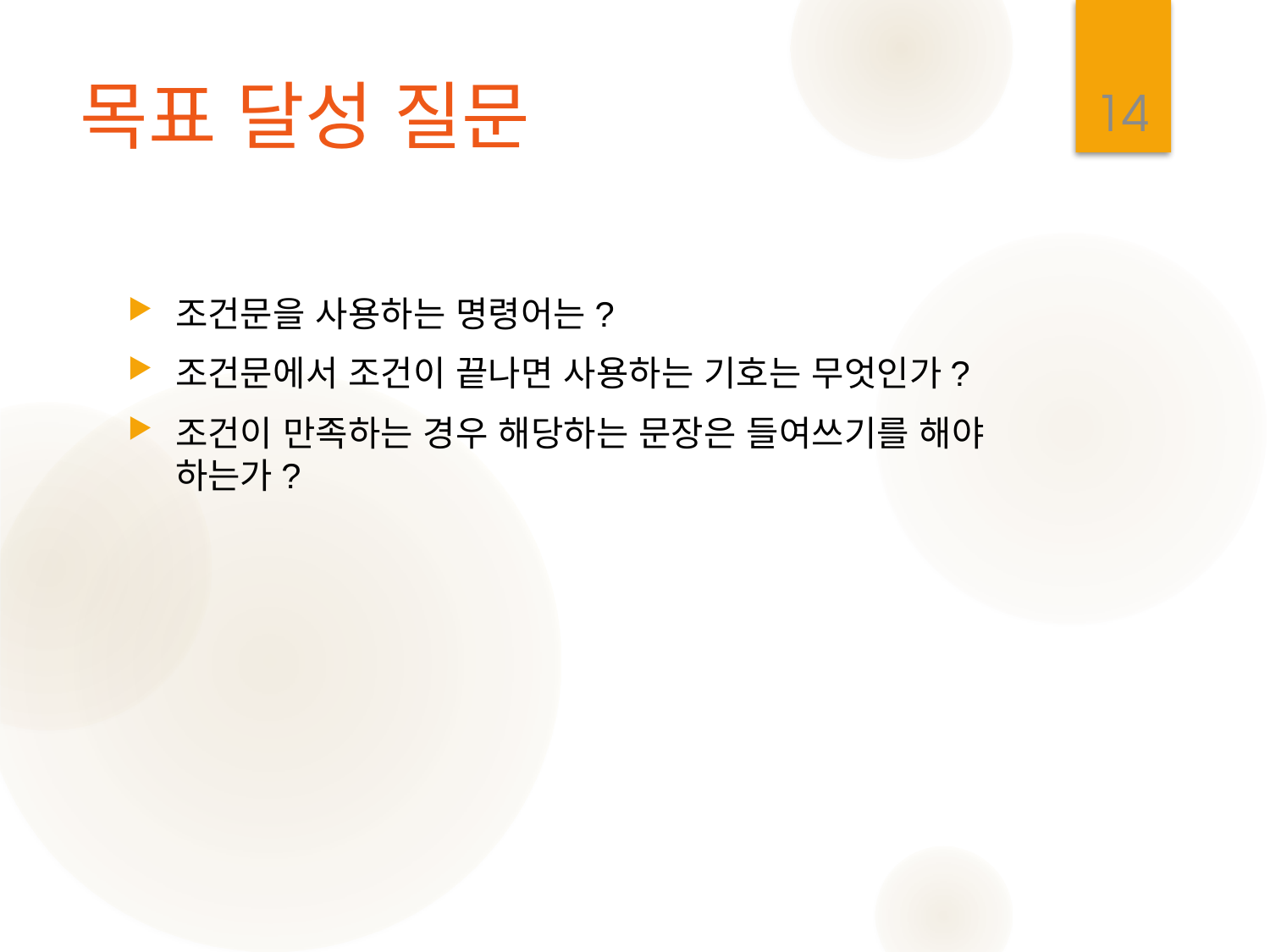

14
# 목표 달성 질문
조건문을 사용하는 명령어는?
조건문에서 조건이 끝나면 사용하는 기호는 무엇인가?
조건이 만족하는 경우 해당하는 문장은 들여쓰기를 해야 하는가?